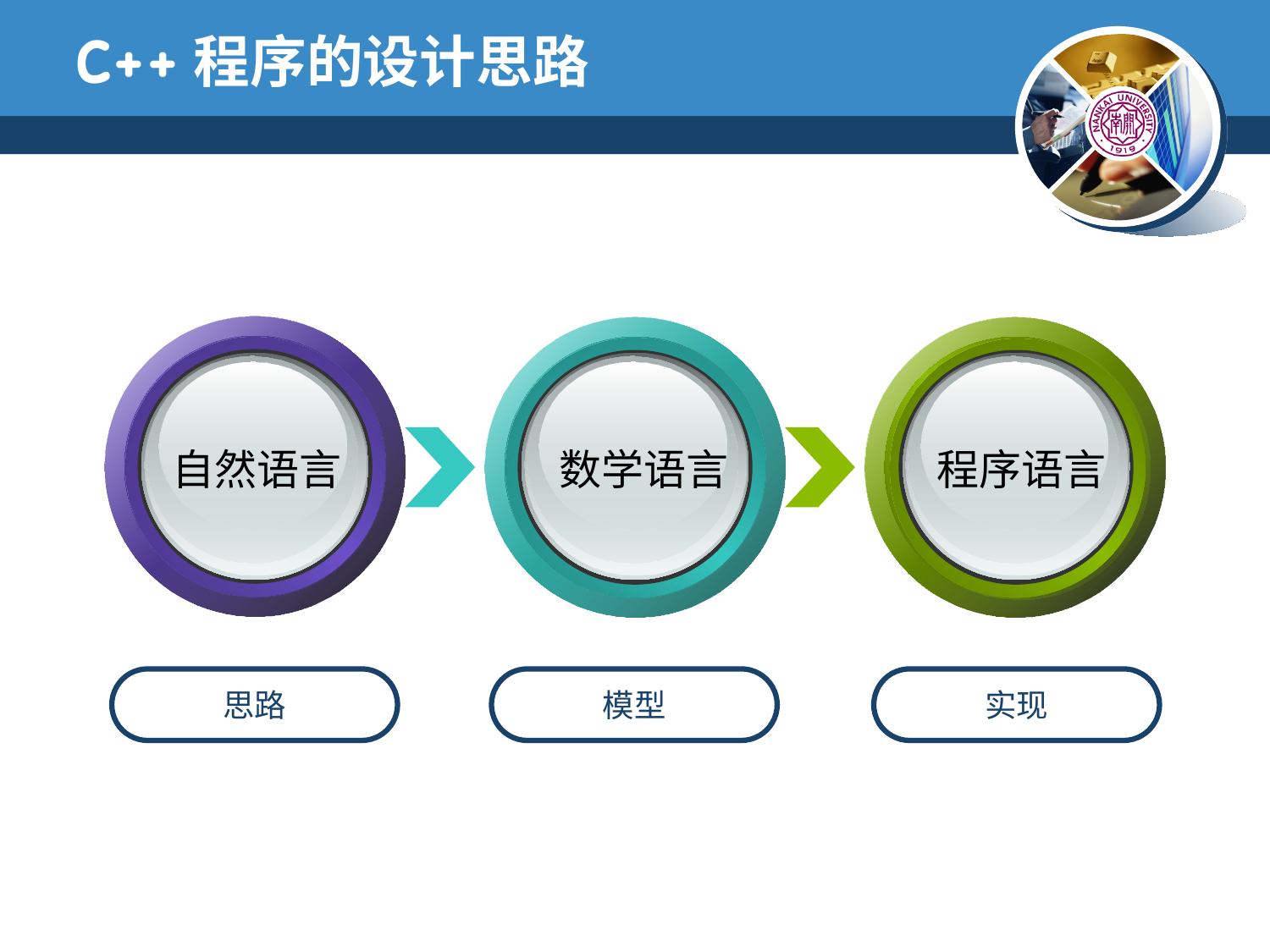

# C++程序的设计思路

自然语言
数学语言
程序语言
思路
模型
实现
51